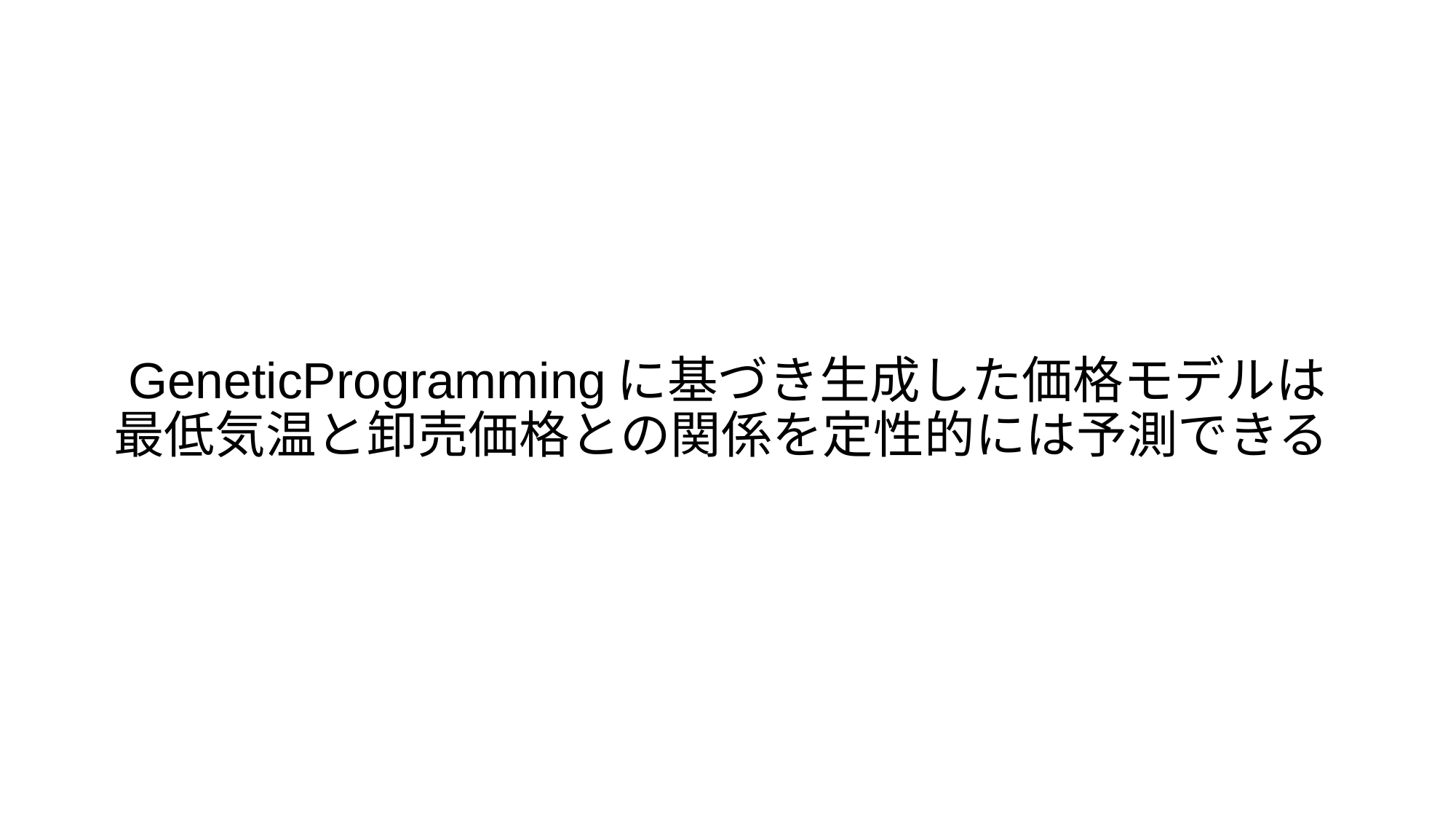

# GeneticProgrammingに基づき生成した価格モデルは最低気温と卸売価格との関係を定性的には予測できる